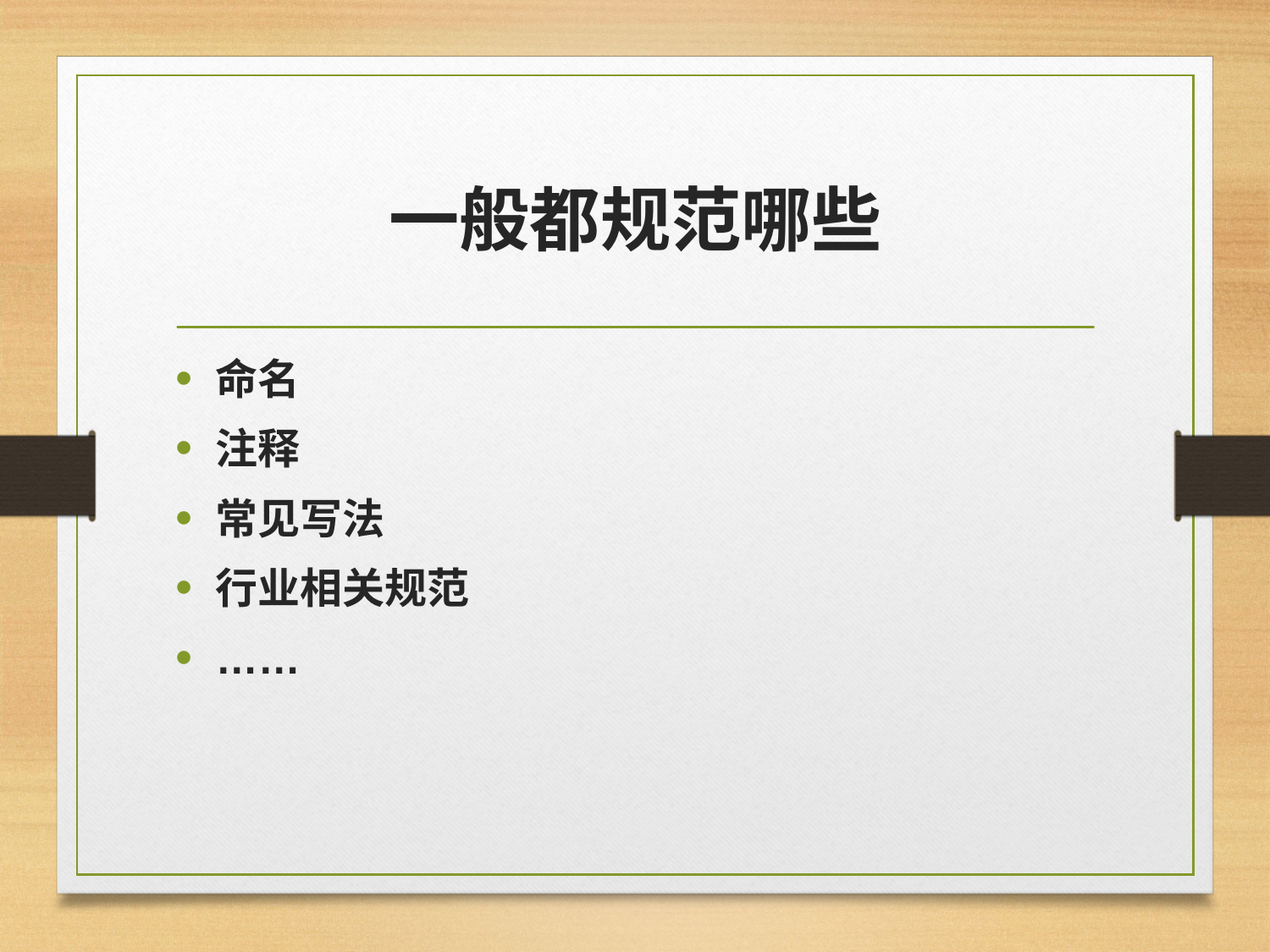

# 一般都规范哪些
命名
注释
常见写法
行业相关规范
……